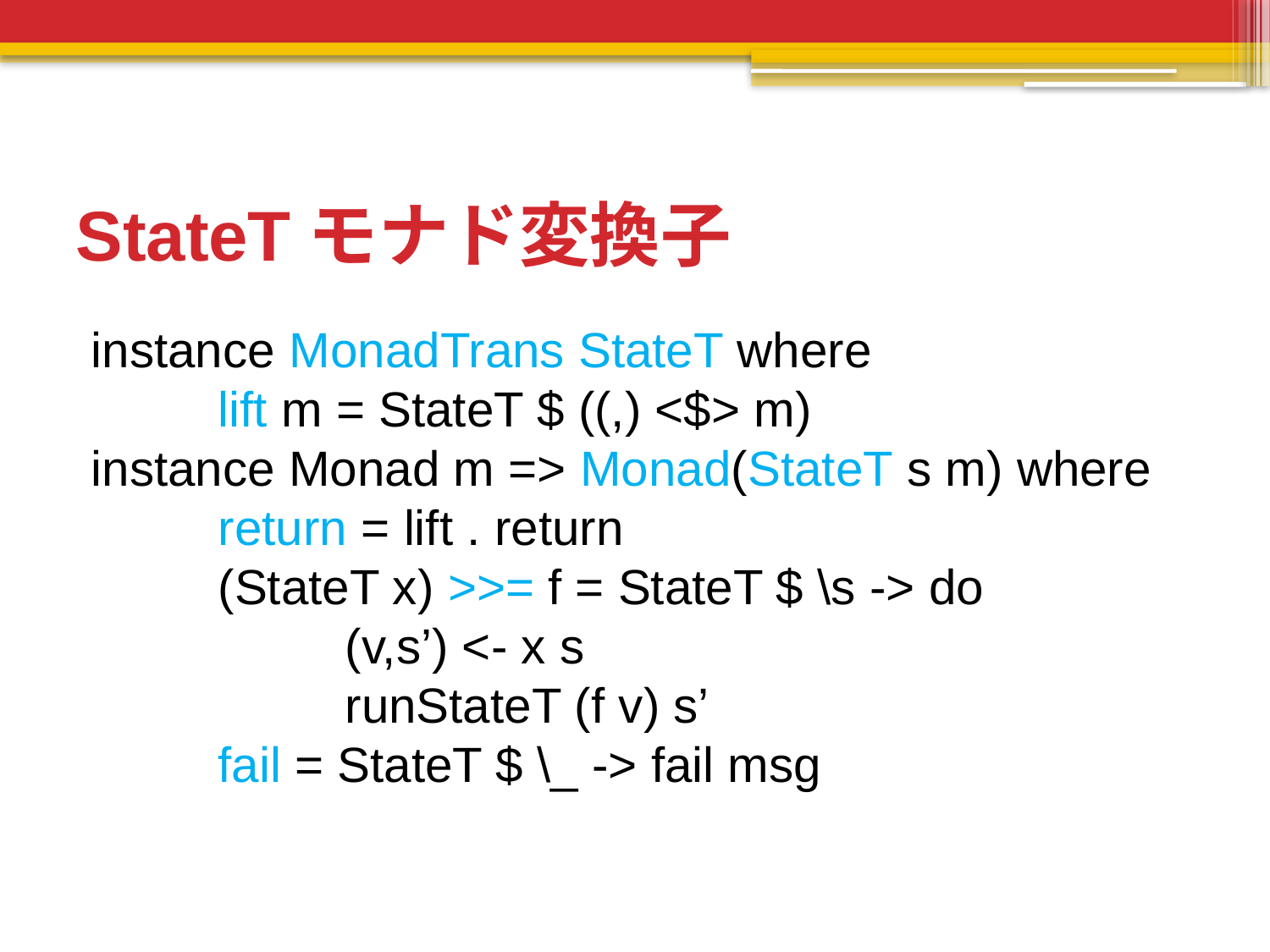

# StateTモナド変換子
instance MonadTrans StateT where
	lift m = StateT $ ((,) <$> m)
instance Monad m => Monad(StateT s m) where
	return = lift . return
	(StateT x) >>= f = StateT $ \s -> do
		(v,s’) <- x s
		runStateT (f v) s’
	fail = StateT $ \_ -> fail msg